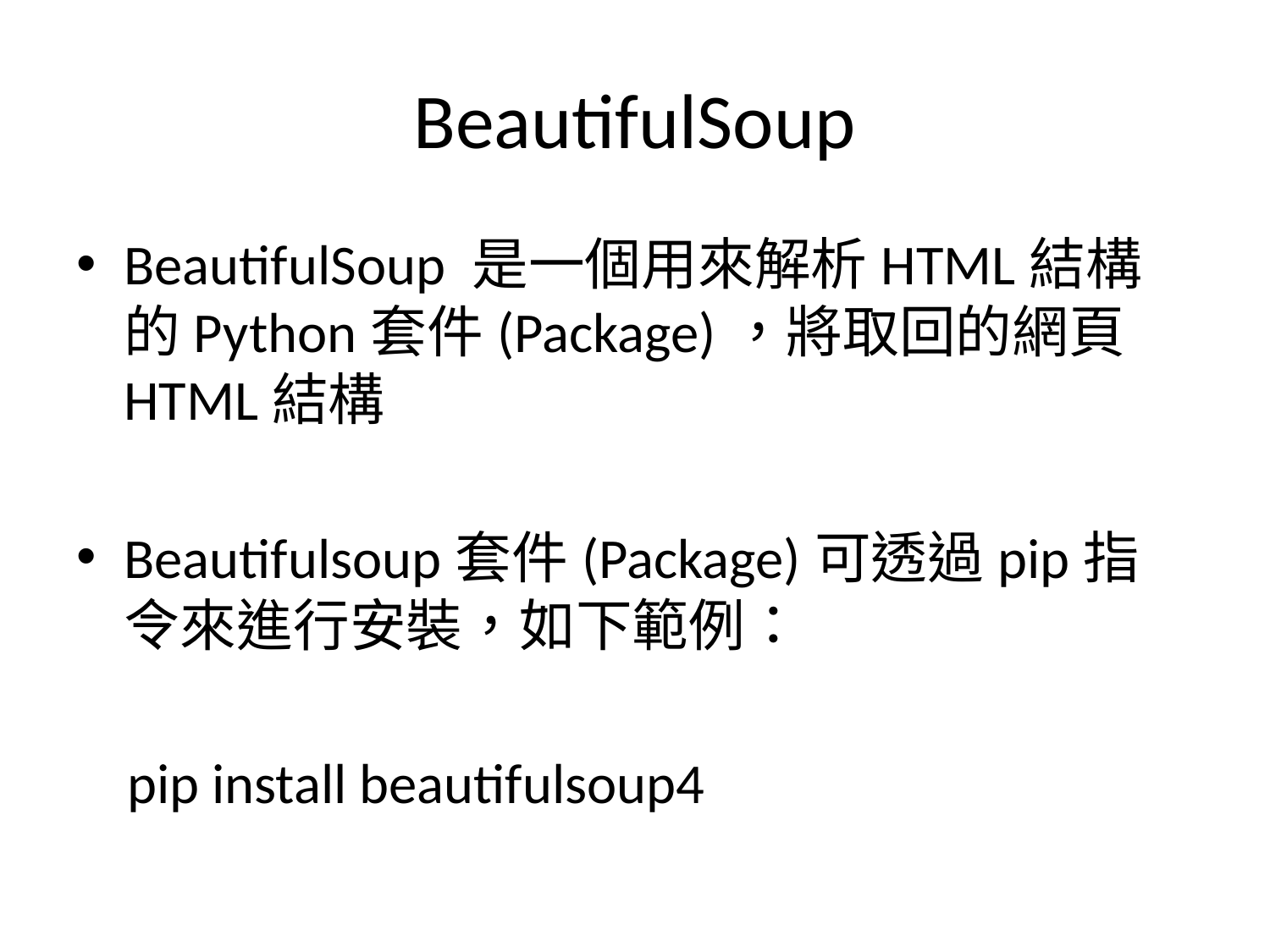

# BeautifulSoup
BeautifulSoup 是一個用來解析HTML結構的Python套件(Package)，將取回的網頁HTML結構

Beautifulsoup套件(Package)可透過pip指令來進行安裝，如下範例：

    pip install beautifulsoup4